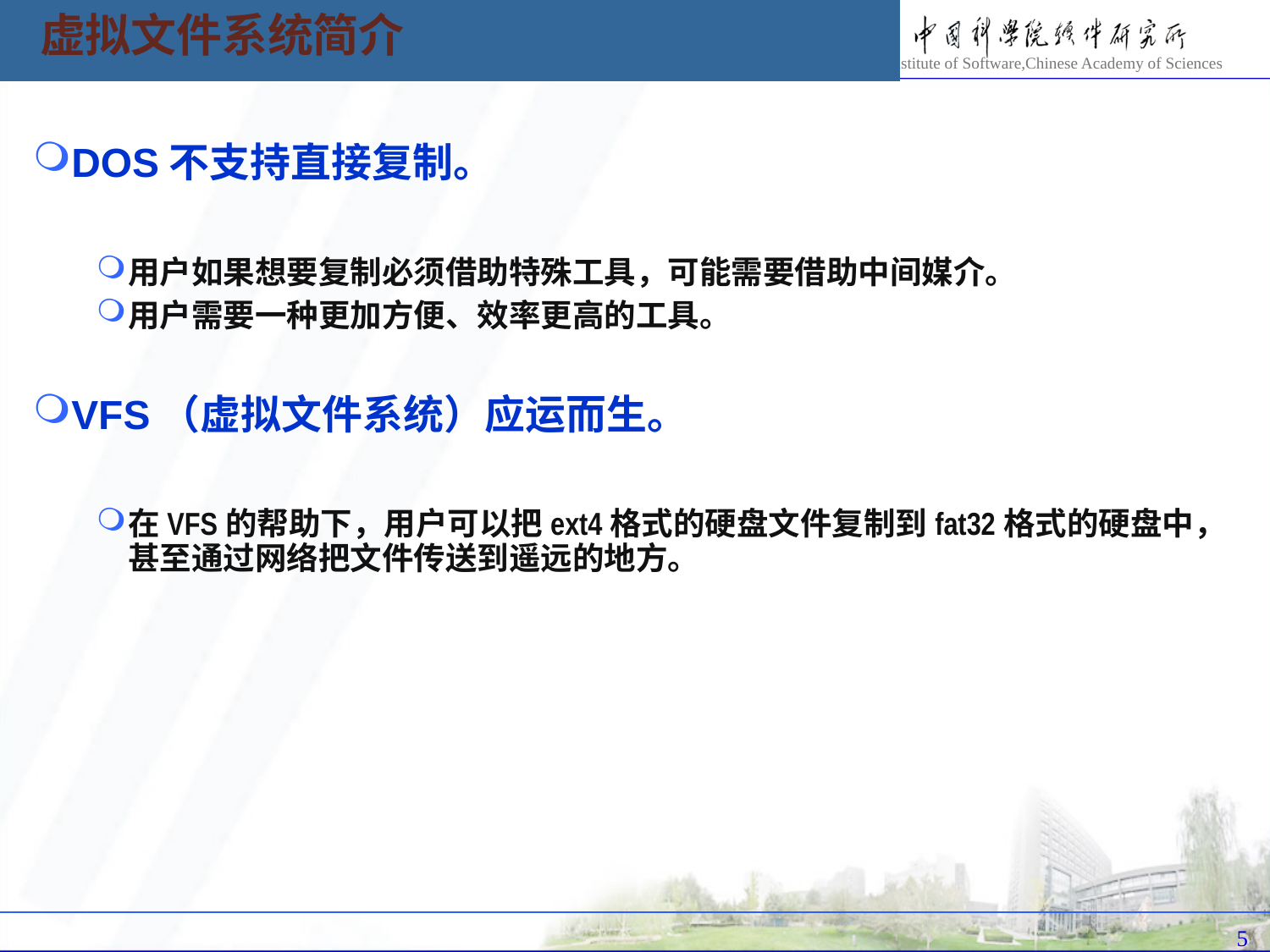

虚拟文件系统简介
DOS不支持直接复制。

用户如果想要复制必须借助特殊工具，可能需要借助中间媒介。
用户需要一种更加方便、效率更高的工具。

VFS（虚拟文件系统）应运而生。

在VFS的帮助下，用户可以把ext4格式的硬盘文件复制到fat32格式的硬盘中，甚至通过网络把文件传送到遥远的地方。
5